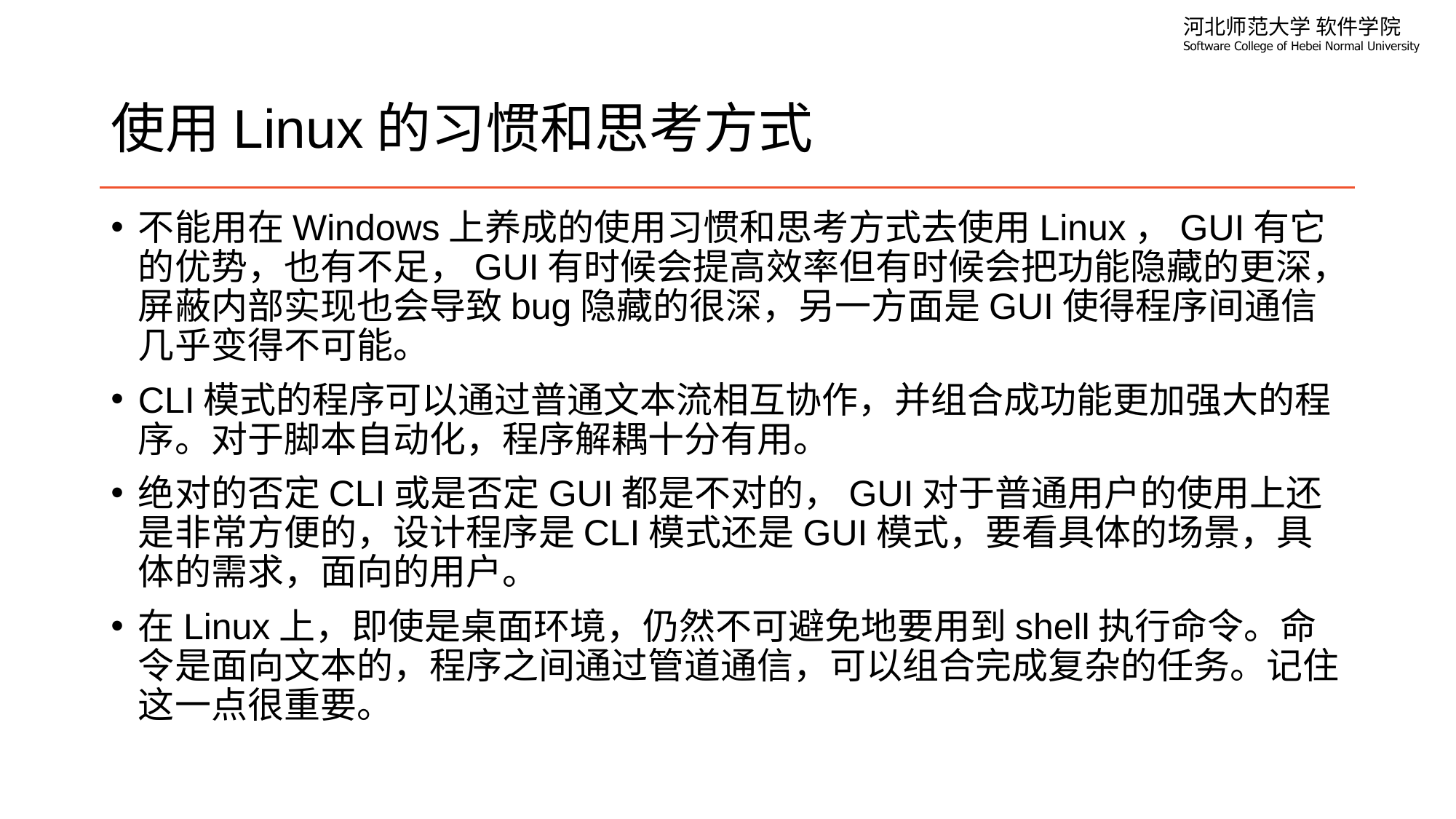

# 使用Linux的习惯和思考方式
不能用在Windows上养成的使用习惯和思考方式去使用Linux，GUI有它的优势，也有不足，GUI有时候会提高效率但有时候会把功能隐藏的更深，屏蔽内部实现也会导致bug隐藏的很深，另一方面是GUI使得程序间通信几乎变得不可能。
CLI模式的程序可以通过普通文本流相互协作，并组合成功能更加强大的程序。对于脚本自动化，程序解耦十分有用。
绝对的否定CLI或是否定GUI都是不对的，GUI对于普通用户的使用上还是非常方便的，设计程序是CLI模式还是GUI模式，要看具体的场景，具体的需求，面向的用户。
在Linux上，即使是桌面环境，仍然不可避免地要用到shell执行命令。命令是面向文本的，程序之间通过管道通信，可以组合完成复杂的任务。记住这一点很重要。